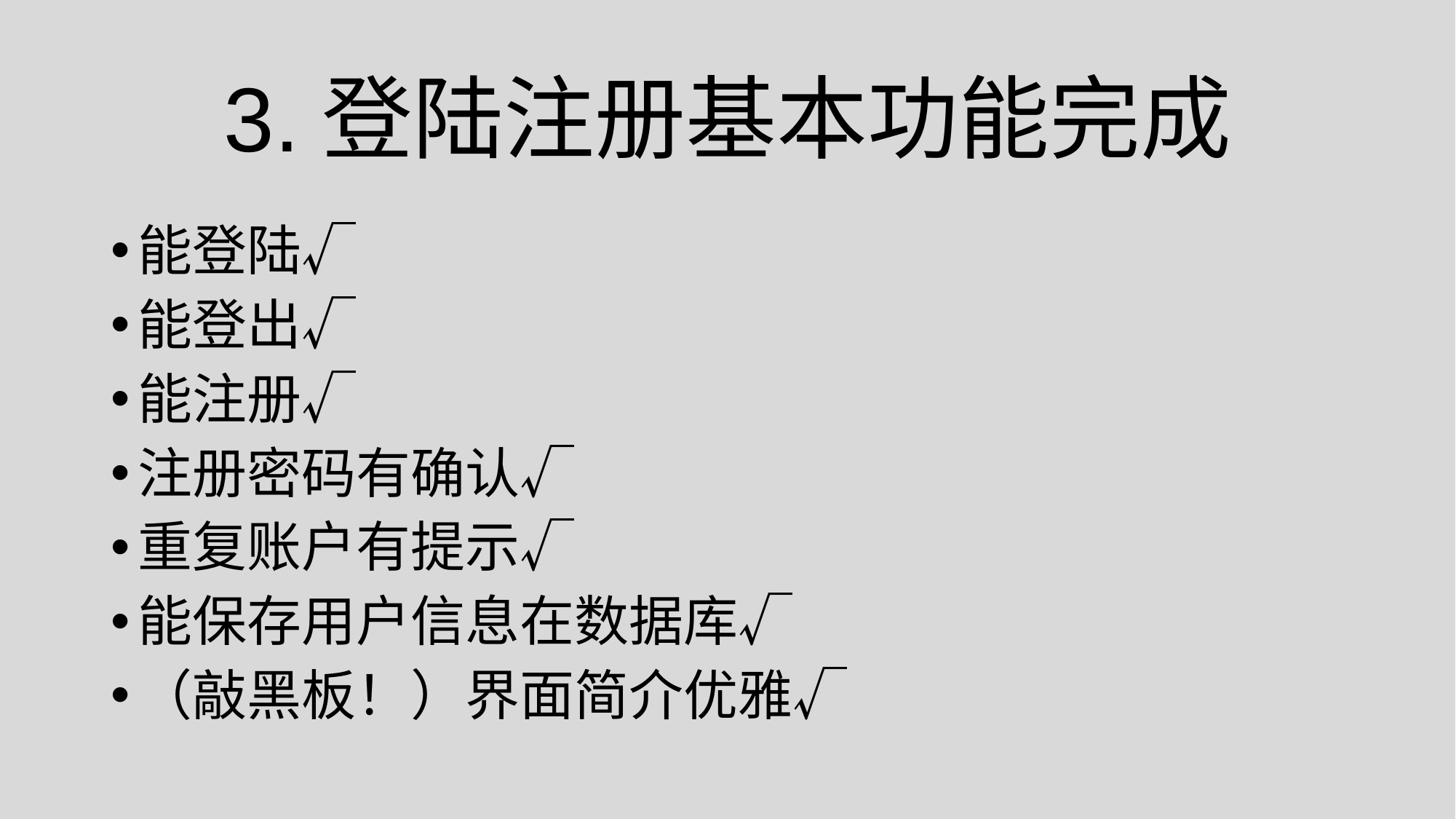

# 3.登陆注册基本功能完成
能登陆√
能登出√
能注册√
注册密码有确认√
重复账户有提示√
能保存用户信息在数据库√
（敲黑板！）界面简介优雅√